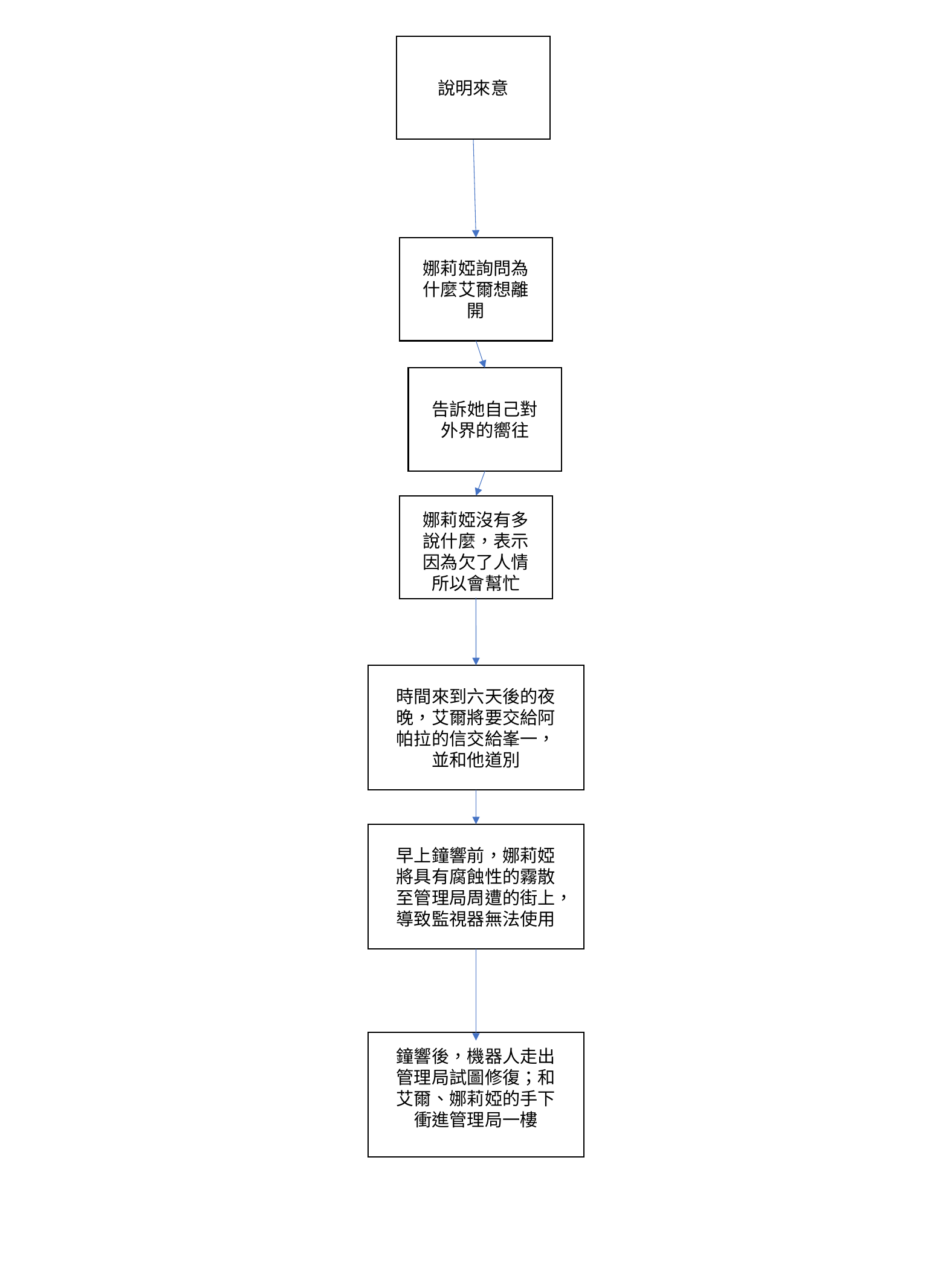

說明來意

娜莉婭詢問為什麼艾爾想離開

告訴她自己對外界的嚮往

娜莉婭沒有多說什麼，表示因為欠了人情所以會幫忙

時間來到六天後的夜晚，艾爾將要交給阿帕拉的信交給峯一，並和他道別

早上鐘響前，娜莉婭將具有腐蝕性的霧散至管理局周遭的街上，導致監視器無法使用

鐘響後，機器人走出管理局試圖修復；和艾爾、娜莉婭的手下衝進管理局一樓